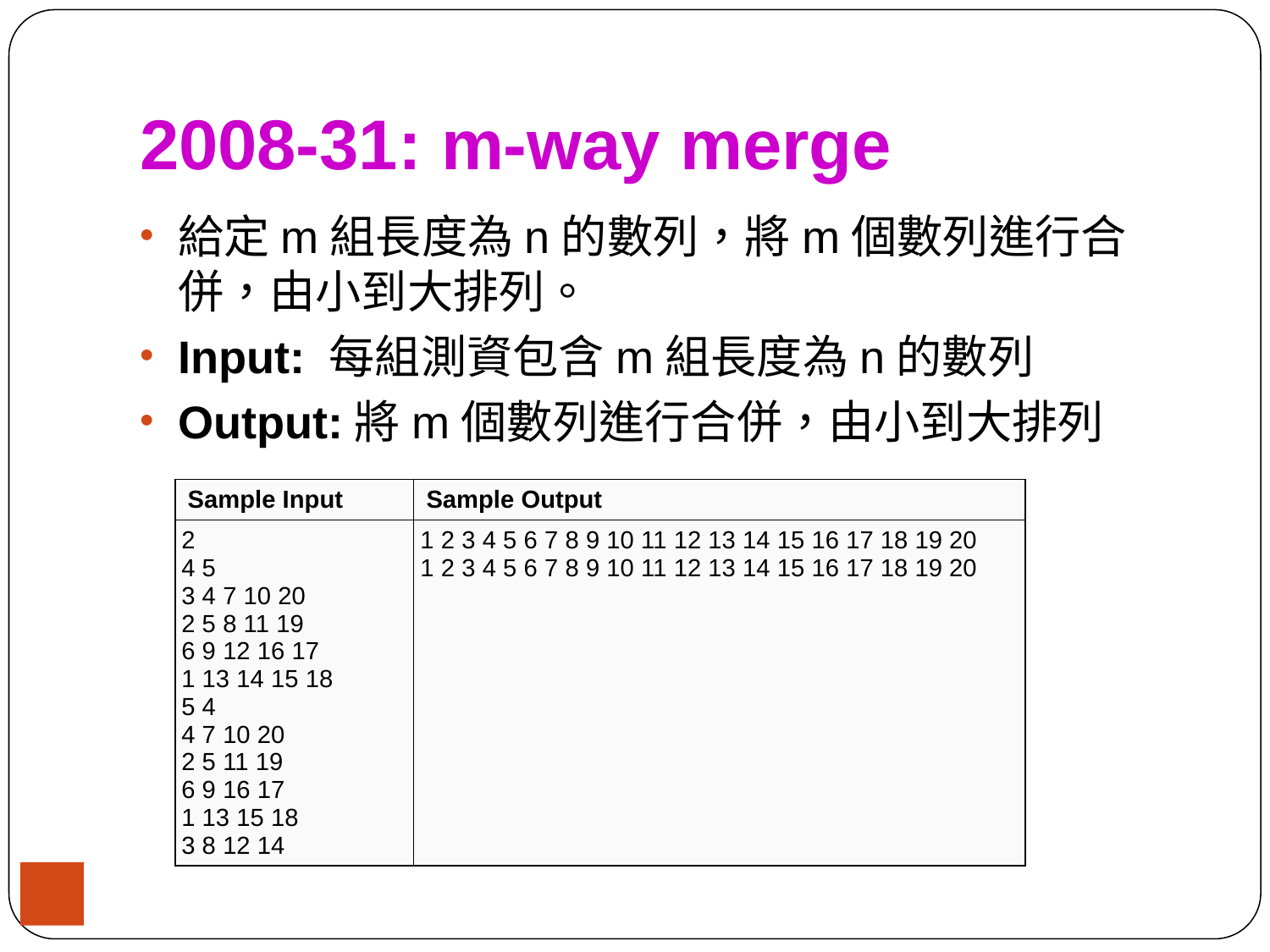

# 2008-31: m-way merge
給定m組長度為n的數列，將m個數列進行合併，由小到大排列。
Input: 每組測資包含m組長度為n的數列
Output:將m個數列進行合併，由小到大排列
| Sample Input | Sample Output |
| --- | --- |
| 2 4 5 3 4 7 10 20 2 5 8 11 19 6 9 12 16 17 1 13 14 15 18 5 4 4 7 10 20 2 5 11 19 6 9 16 17 1 13 15 18 3 8 12 14 | 1 2 3 4 5 6 7 8 9 10 11 12 13 14 15 16 17 18 19 20 1 2 3 4 5 6 7 8 9 10 11 12 13 14 15 16 17 18 19 20 |